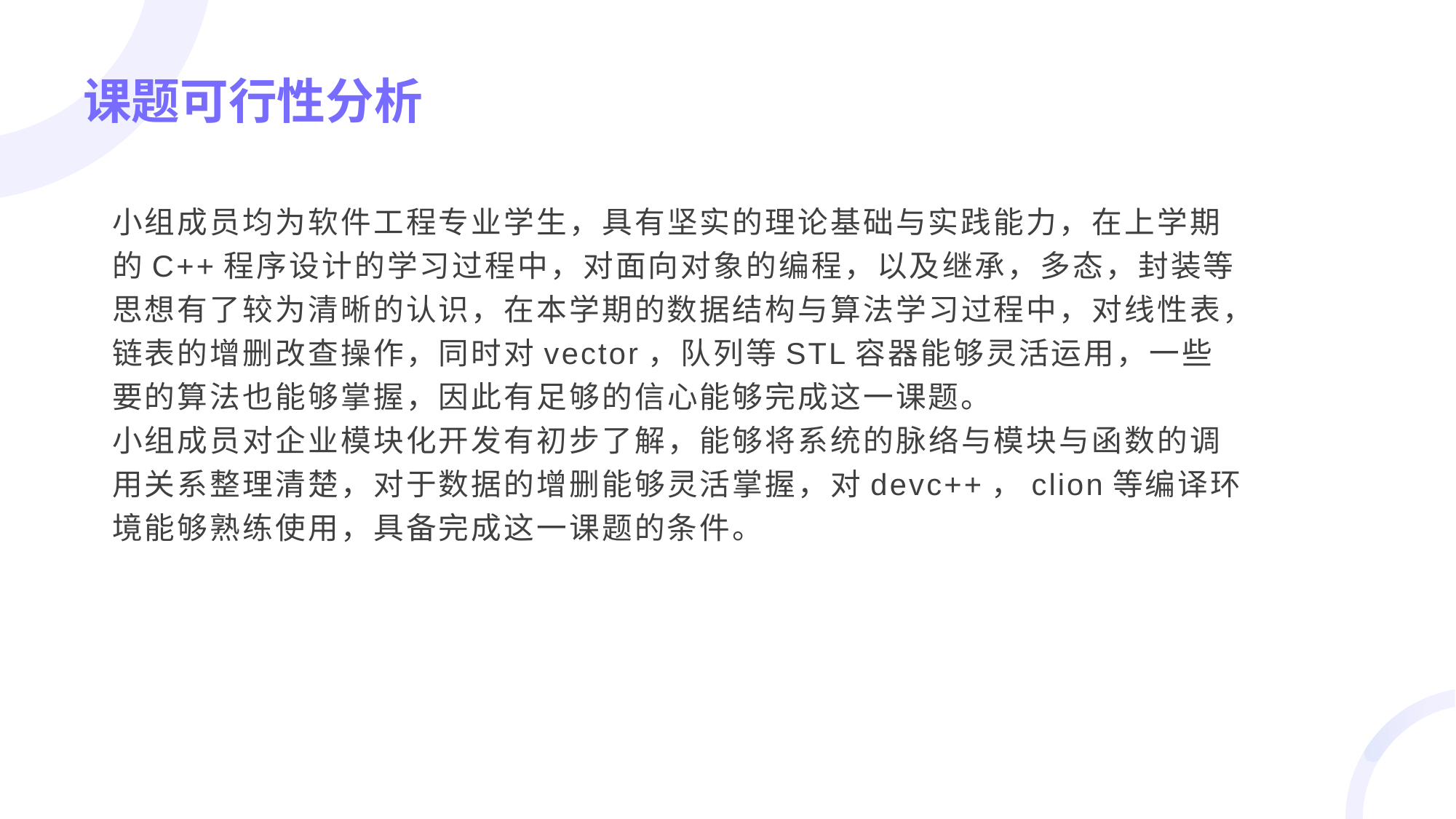

# 课题可行性分析
小组成员均为软件工程专业学生，具有坚实的理论基础与实践能力，在上学期的C++程序设计的学习过程中，对面向对象的编程，以及继承，多态，封装等思想有了较为清晰的认识，在本学期的数据结构与算法学习过程中，对线性表，链表的增删改查操作，同时对vector，队列等STL容器能够灵活运用，一些要的算法也能够掌握，因此有足够的信心能够完成这一课题。
小组成员对企业模块化开发有初步了解，能够将系统的脉络与模块与函数的调用关系整理清楚，对于数据的增删能够灵活掌握，对devc++，clion等编译环境能够熟练使用，具备完成这一课题的条件。